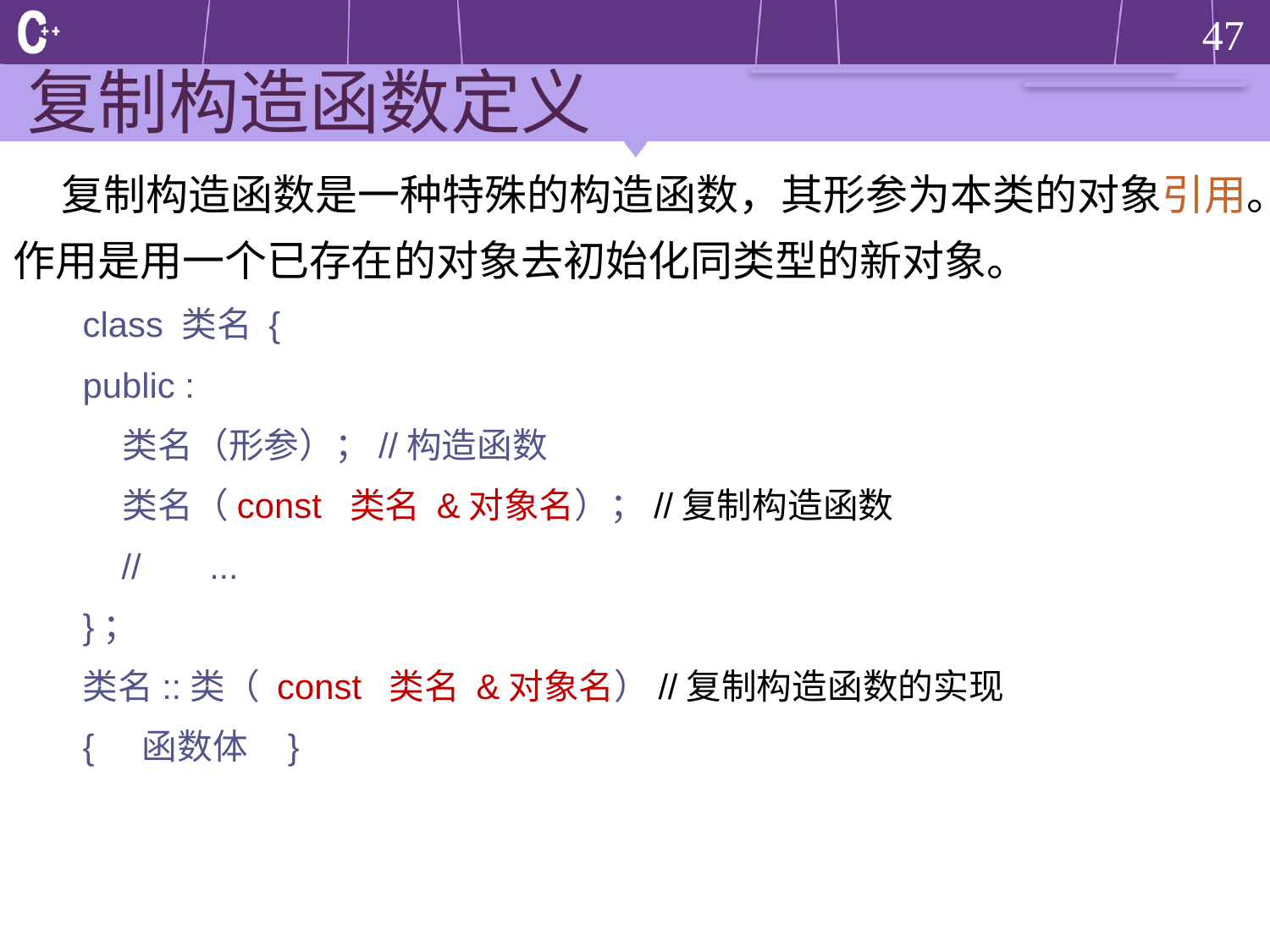

# 复制构造函数定义
复制构造函数是一种特殊的构造函数，其形参为本类的对象引用。作用是用一个已存在的对象去初始化同类型的新对象。
class 类名 {
public :
    类名（形参）；//构造函数
    类名（const  类名 &对象名）；//复制构造函数
    //       ...
}；
类名::类（ const  类名 &对象名）//复制构造函数的实现
{    函数体    }